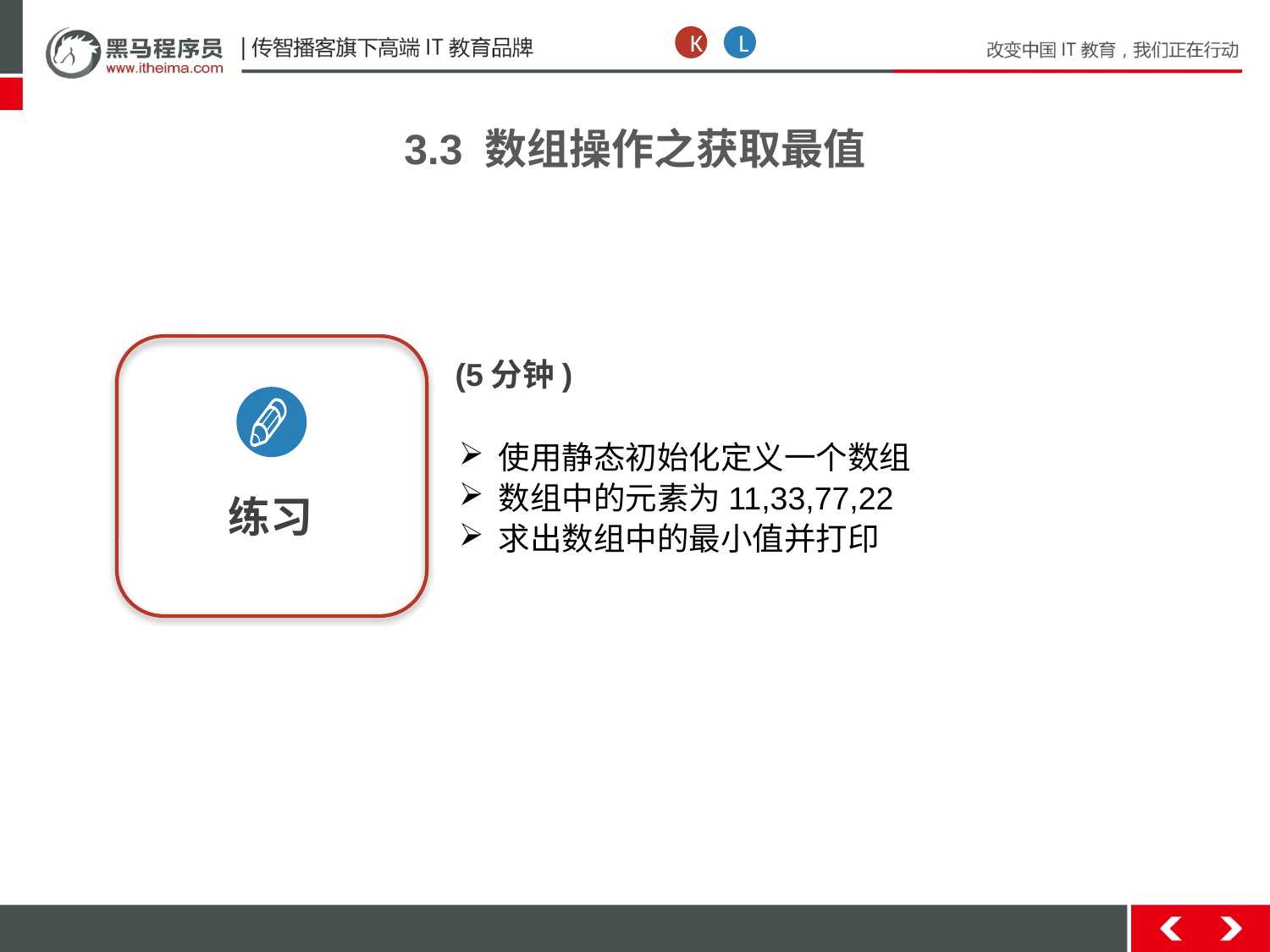

L
K
3.3 数组操作之获取最值

练习
(5分钟)
使用静态初始化定义一个数组
数组中的元素为11,33,77,22
求出数组中的最小值并打印